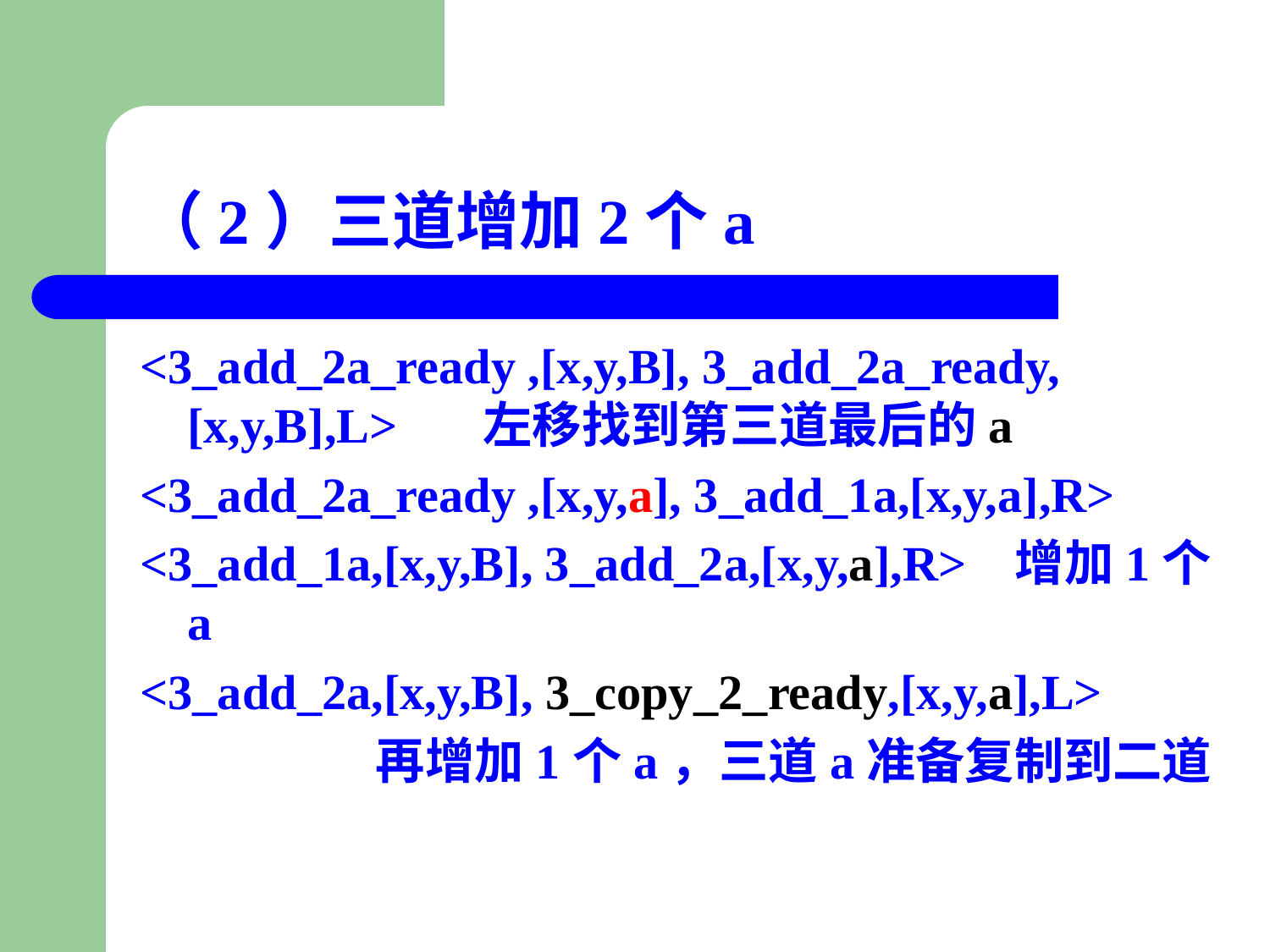

（2）三道增加2个a
<3_add_2a_ready ,[x,y,B], 3_add_2a_ready, [x,y,B],L>      左移找到第三道最后的a
<3_add_2a_ready ,[x,y,a], 3_add_1a,[x,y,a],R>
<3_add_1a,[x,y,B], 3_add_2a,[x,y,a],R>   增加1个a
<3_add_2a,[x,y,B], 3_copy_2_ready,[x,y,a],L>
                    再增加1个a，三道a准备复制到二道